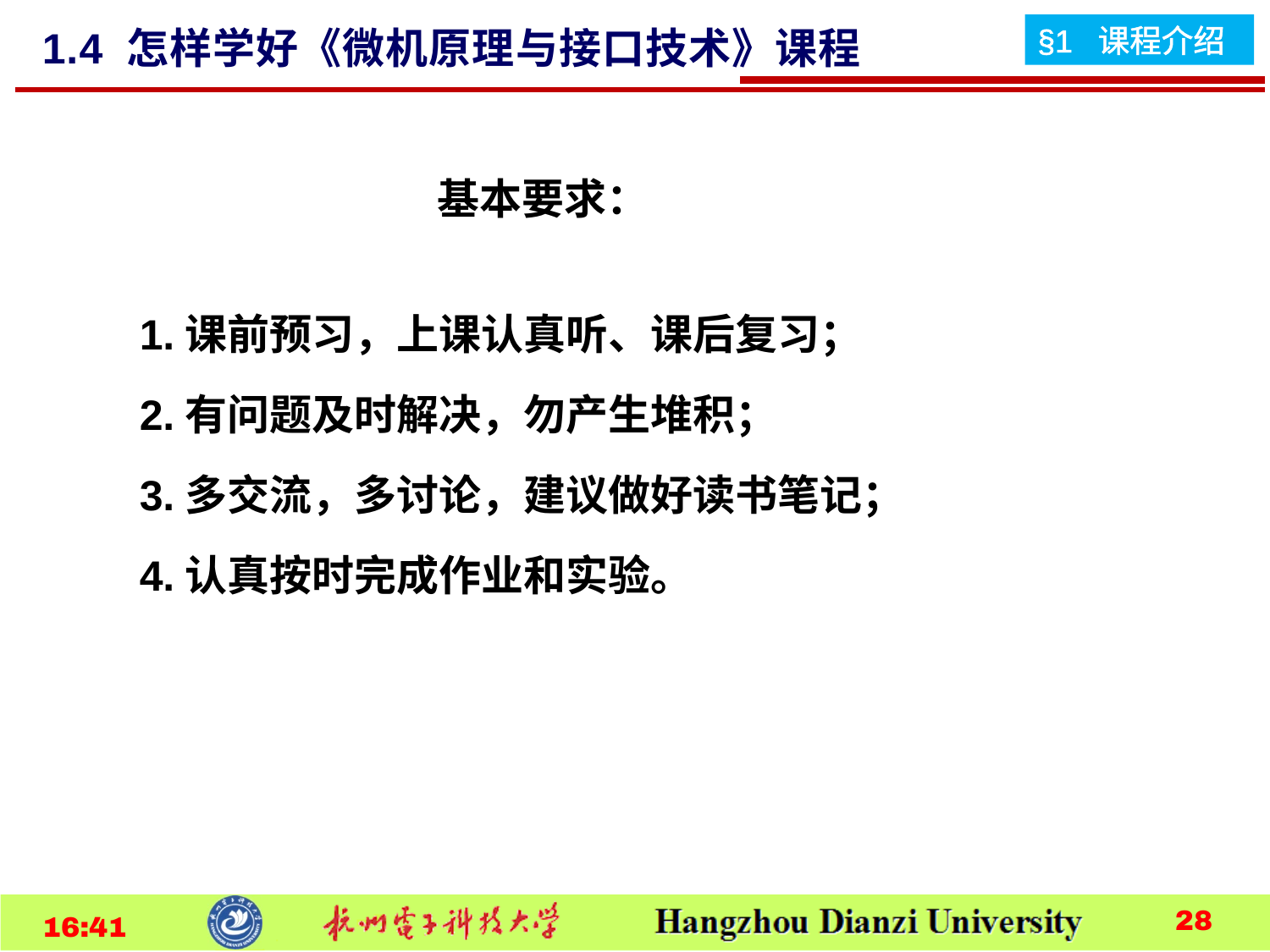

1.4 怎样学好《微机原理与接口技术》课程
基本要求：
1.课前预习，上课认真听、课后复习；
2.有问题及时解决，勿产生堆积；
3.多交流，多讨论，建议做好读书笔记；
4.认真按时完成作业和实验。